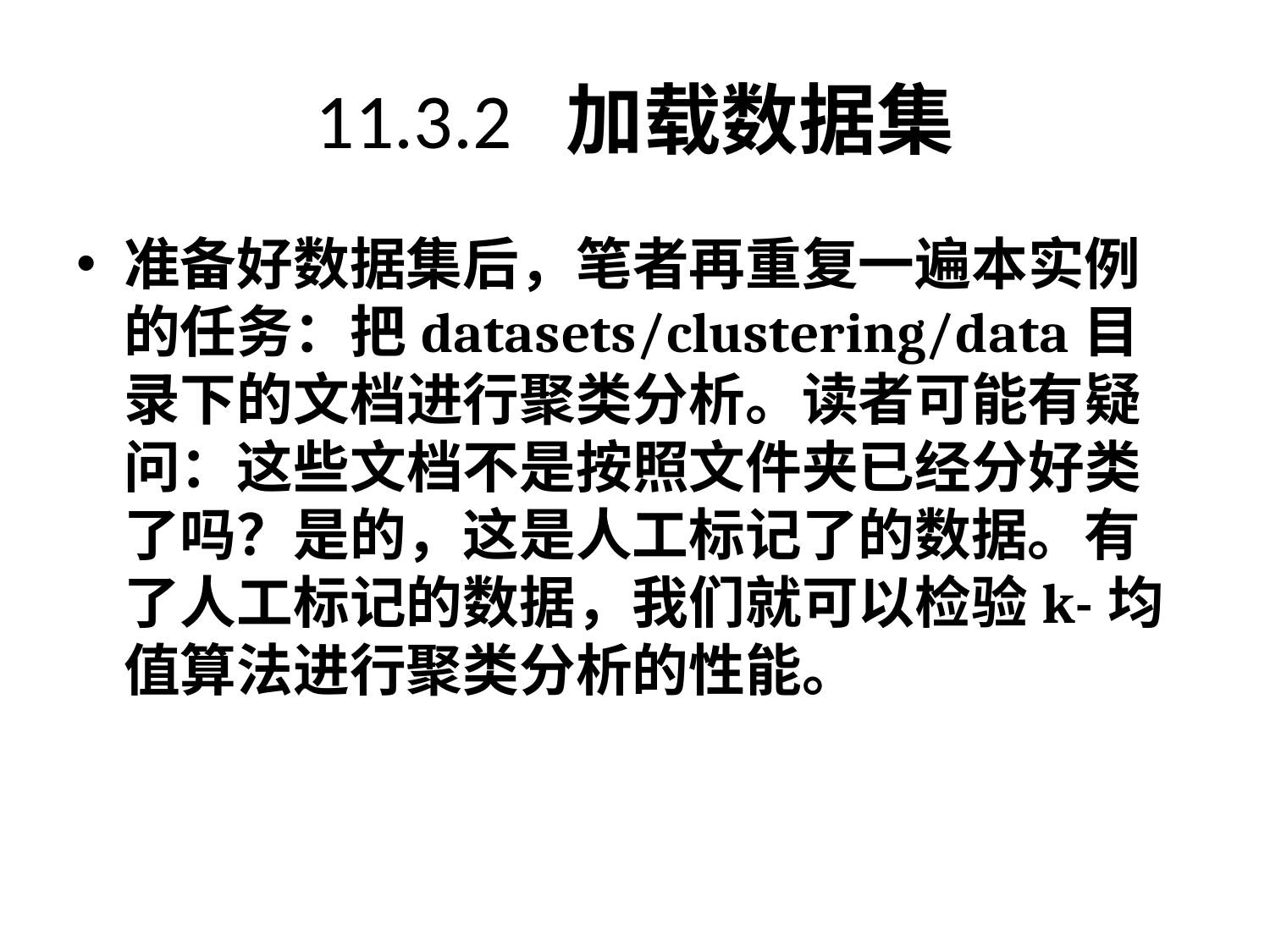

# 11.3.2  加载数据集
准备好数据集后，笔者再重复一遍本实例的任务：把datasets/clustering/data目录下的文档进行聚类分析。读者可能有疑问：这些文档不是按照文件夹已经分好类了吗？是的，这是人工标记了的数据。有了人工标记的数据，我们就可以检验k-均值算法进行聚类分析的性能。